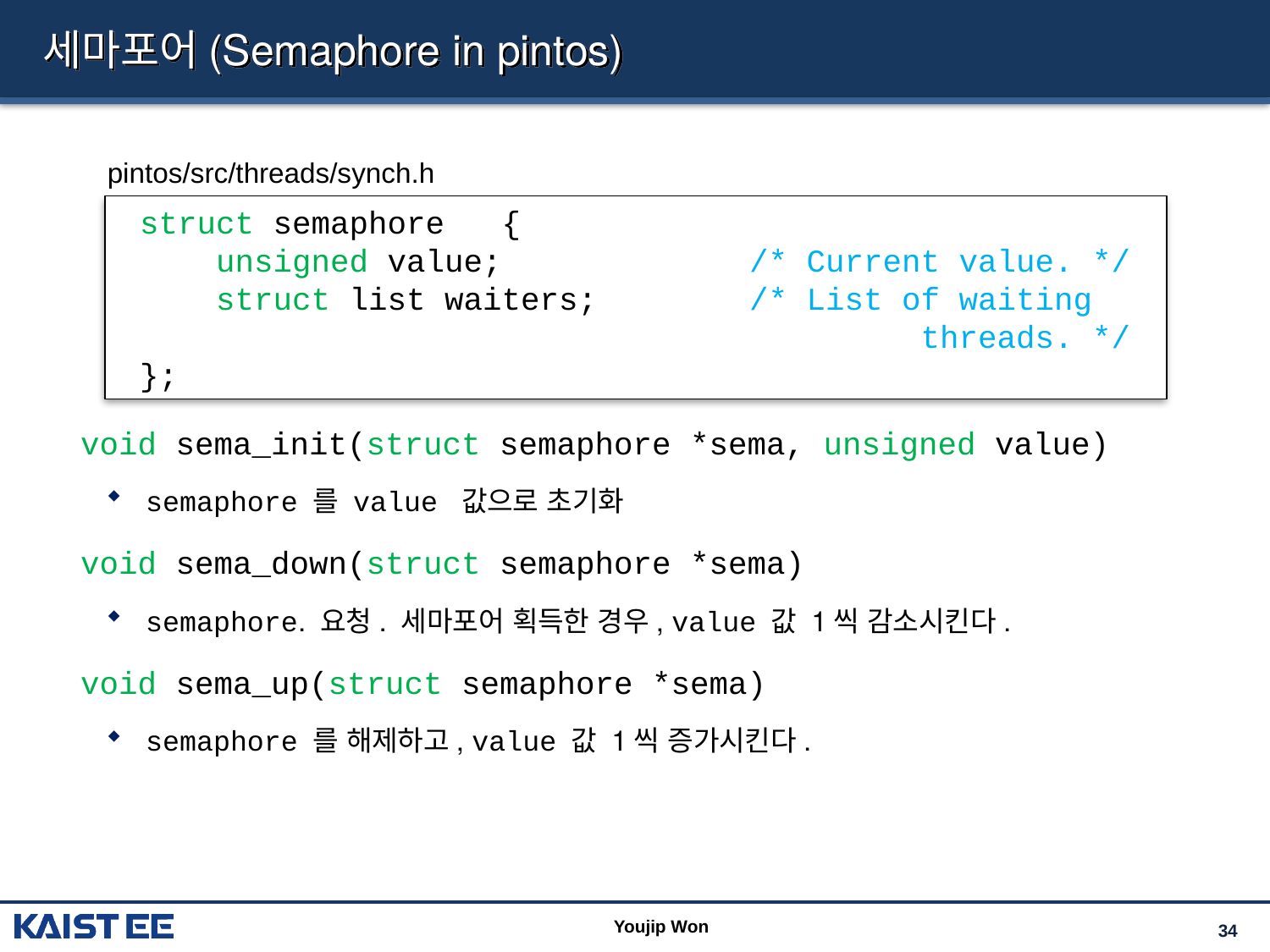

# 세마포어(Semaphore in pintos)

  void sema_init(struct semaphore *sema, unsigned value)
semaphore 를 value 값으로 초기화
  void sema_down(struct semaphore *sema)
semaphore. 요청. 세마포어 획득한 경우, value 값 1씩 감소시킨다.
  void sema_up(struct semaphore *sema)
semaphore 를 해제하고, value 값 1씩 증가시킨다.
pintos/src/threads/synch.h
struct semaphore   {
    unsigned value;             /* Current value. */
    struct list waiters;        /* List of waiting
                                         threads. */
};
Youjip Won
34